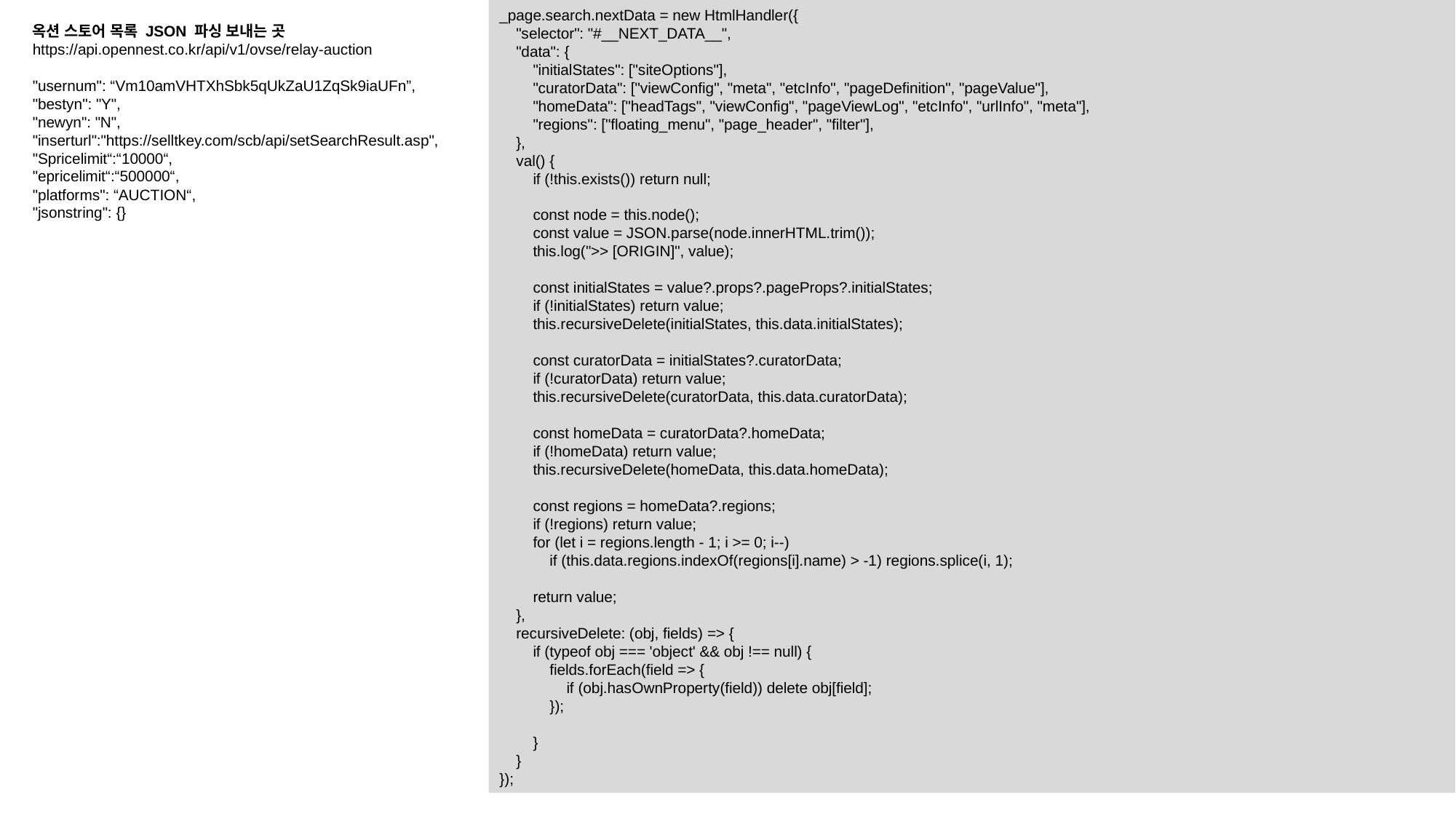

_page.search.nextData = new HtmlHandler({
    "selector": "#__NEXT_DATA__",
    "data": {
        "initialStates": ["siteOptions"],
        "curatorData": ["viewConfig", "meta", "etcInfo", "pageDefinition", "pageValue"],
        "homeData": ["headTags", "viewConfig", "pageViewLog", "etcInfo", "urlInfo", "meta"],
        "regions": ["floating_menu", "page_header", "filter"],
    },
    val() {
        if (!this.exists()) return null;
        const node = this.node();
        const value = JSON.parse(node.innerHTML.trim());
        this.log(">> [ORIGIN]", value);

        const initialStates = value?.props?.pageProps?.initialStates;
        if (!initialStates) return value;
        this.recursiveDelete(initialStates, this.data.initialStates);
        const curatorData = initialStates?.curatorData;
        if (!curatorData) return value;
        this.recursiveDelete(curatorData, this.data.curatorData);
        const homeData = curatorData?.homeData;
        if (!homeData) return value;
        this.recursiveDelete(homeData, this.data.homeData);
        const regions = homeData?.regions;
        if (!regions) return value;
        for (let i = regions.length - 1; i >= 0; i--)
            if (this.data.regions.indexOf(regions[i].name) > -1) regions.splice(i, 1);
        return value;
    },
    recursiveDelete: (obj, fields) => {
        if (typeof obj === 'object' && obj !== null) {
            fields.forEach(field => {
                if (obj.hasOwnProperty(field)) delete obj[field];
            });

        }
    }
});
옥션 스토어 목록 JSON 파싱 보내는 곳
https://api.opennest.co.kr/api/v1/ovse/relay-auction

"usernum": “Vm10amVHTXhSbk5qUkZaU1ZqSk9iaUFn”,
"bestyn": "Y",
"newyn": "N",
"inserturl":"https://selltkey.com/scb/api/setSearchResult.asp",
"Spricelimit“:“10000“,
"epricelimit“:“500000“,
"platforms": “AUCTION“,
"jsonstring": {}